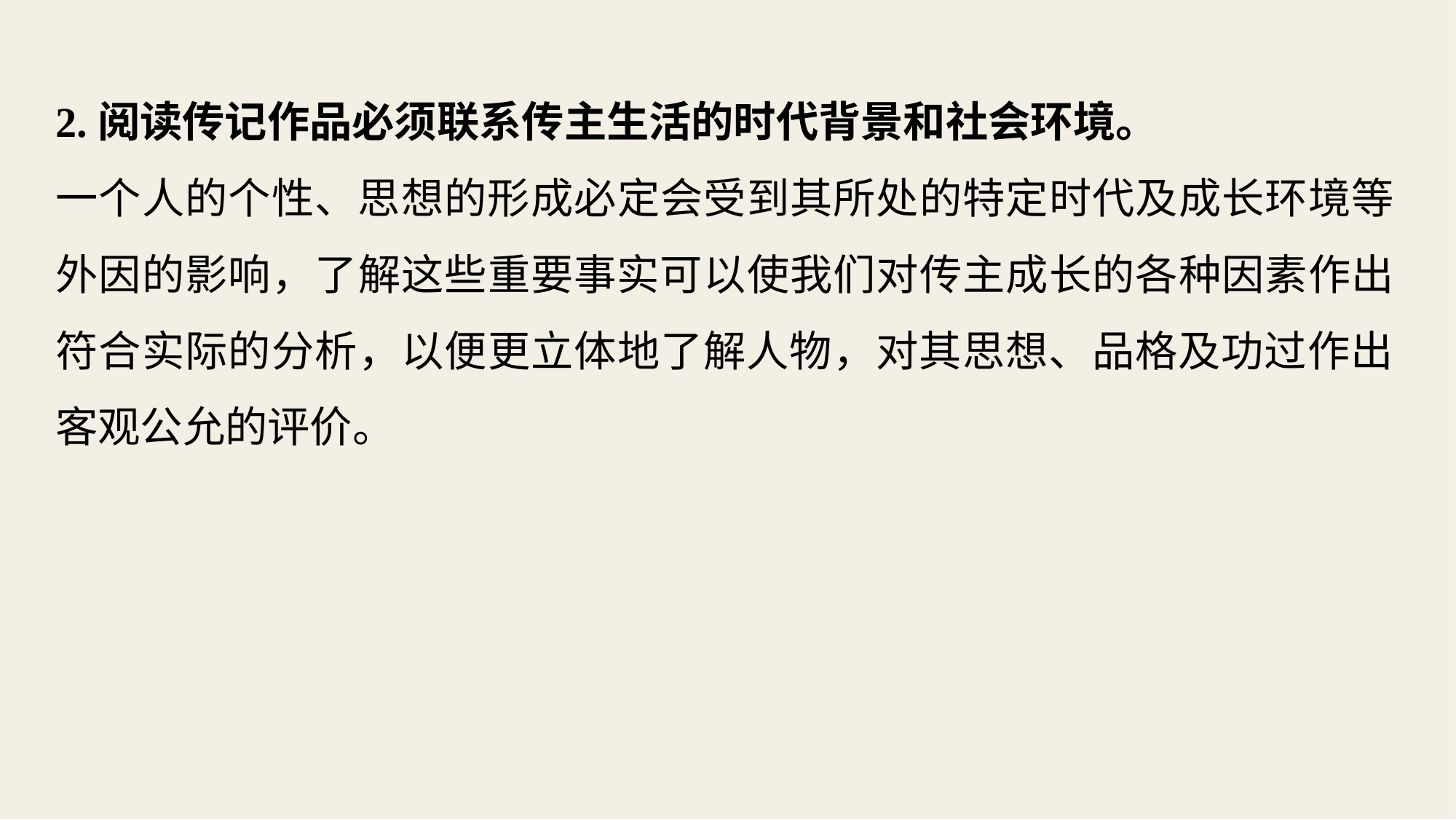

2.阅读传记作品必须联系传主生活的时代背景和社会环境。
一个人的个性、思想的形成必定会受到其所处的特定时代及成长环境等外因的影响，了解这些重要事实可以使我们对传主成长的各种因素作出符合实际的分析，以便更立体地了解人物，对其思想、品格及功过作出客观公允的评价。